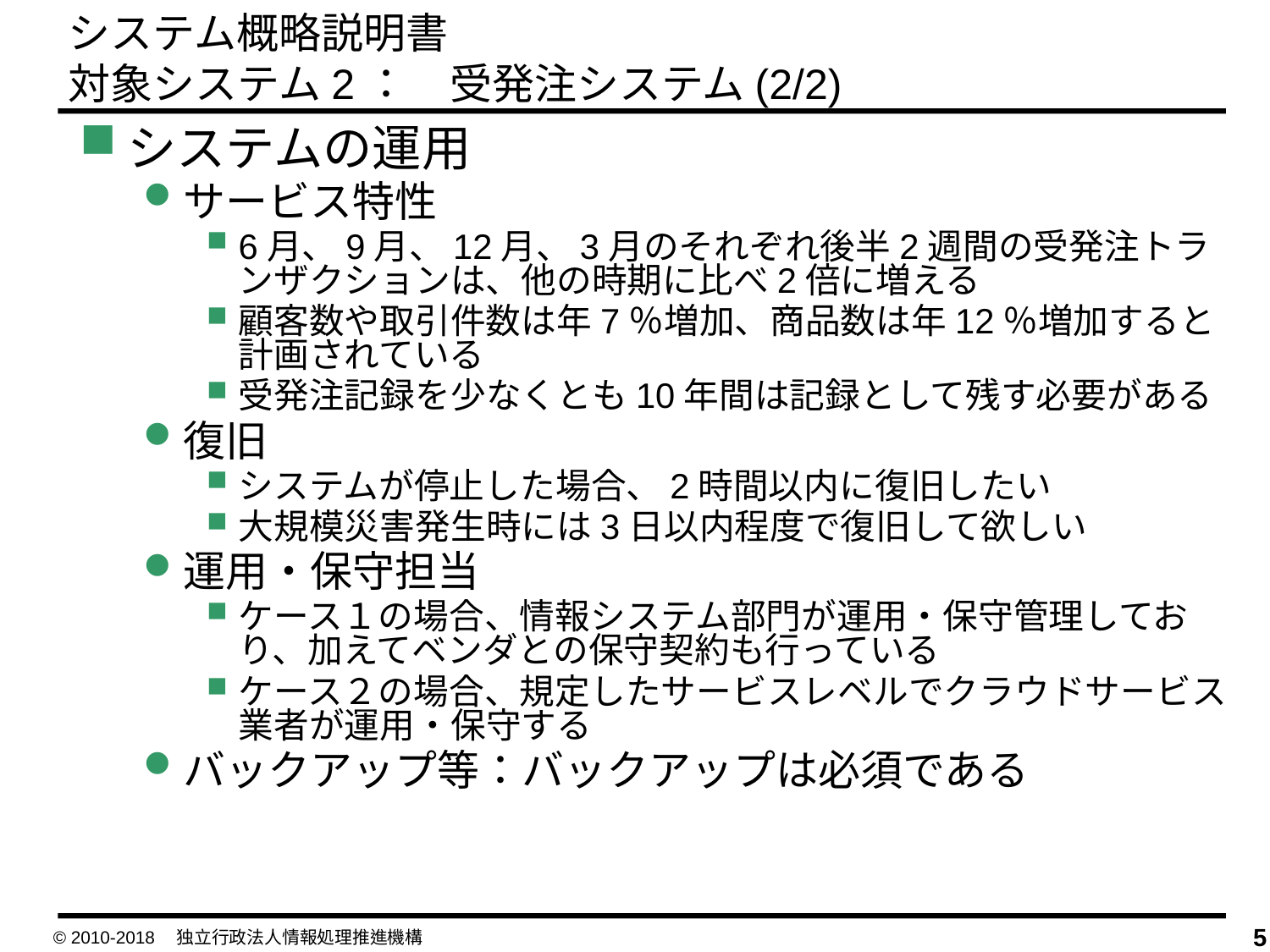

システム概略説明書
対象システム2：　受発注システム(2/2)
システムの運用
サービス特性
6月、9月、12月、3月のそれぞれ後半2週間の受発注トランザクションは、他の時期に比べ2倍に増える
顧客数や取引件数は年7％増加、商品数は年12％増加すると計画されている
受発注記録を少なくとも10年間は記録として残す必要がある
復旧
システムが停止した場合、2時間以内に復旧したい
大規模災害発生時には3日以内程度で復旧して欲しい
運用・保守担当
ケース１の場合、情報システム部門が運用・保守管理しており、加えてベンダとの保守契約も行っている
ケース２の場合、規定したサービスレベルでクラウドサービス業者が運用・保守する
バックアップ等：バックアップは必須である

© 2010-2018　独立行政法人情報処理推進機構